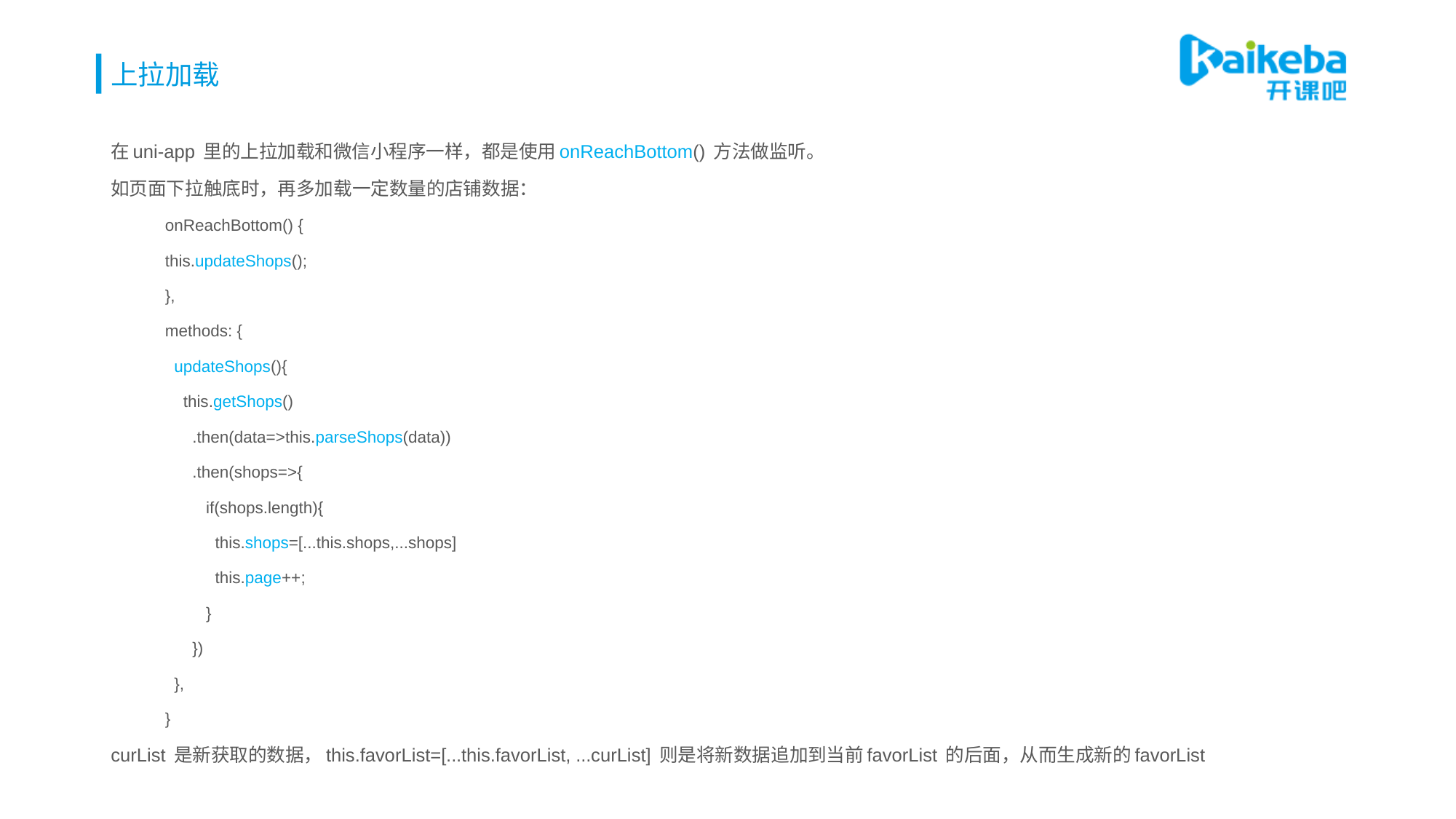

# 上拉加载
在uni-app 里的上拉加载和微信小程序一样，都是使用onReachBottom() 方法做监听。
如页面下拉触底时，再多加载一定数量的店铺数据：
onReachBottom() {
	this.updateShops();
},
methods: {
  updateShops(){
    this.getShops()
      .then(data=>this.parseShops(data))
      .then(shops=>{
         if(shops.length){
           this.shops=[...this.shops,...shops]
           this.page++;
         }
      })
  },
}
curList 是新获取的数据，this.favorList=[...this.favorList, ...curList] 则是将新数据追加到当前favorList 的后面，从而生成新的favorList